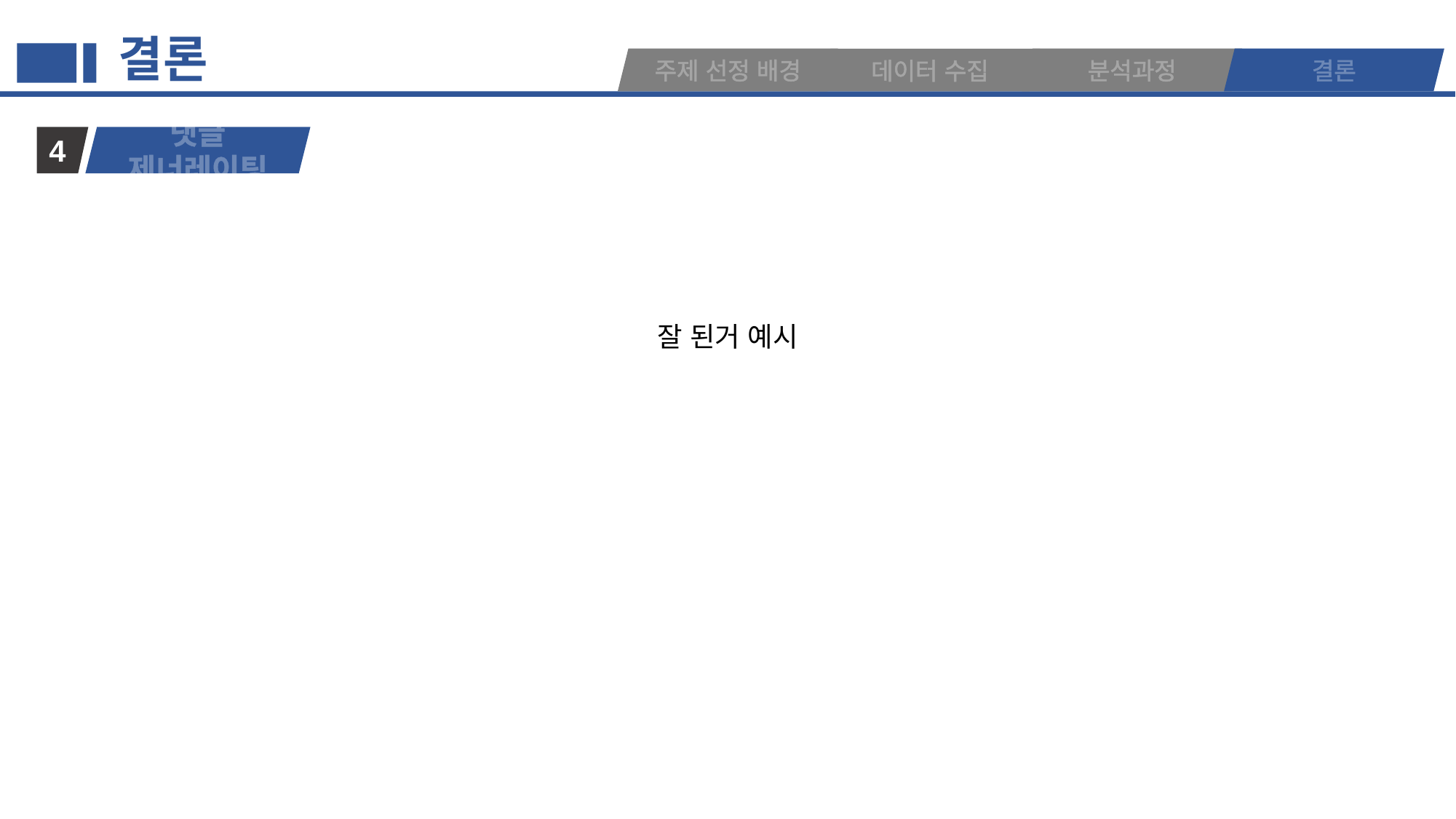

결론

주제 선정 배경
분석과정
결론
데이터 수집

댓글 제너레이팅
4
잘 된거 예시